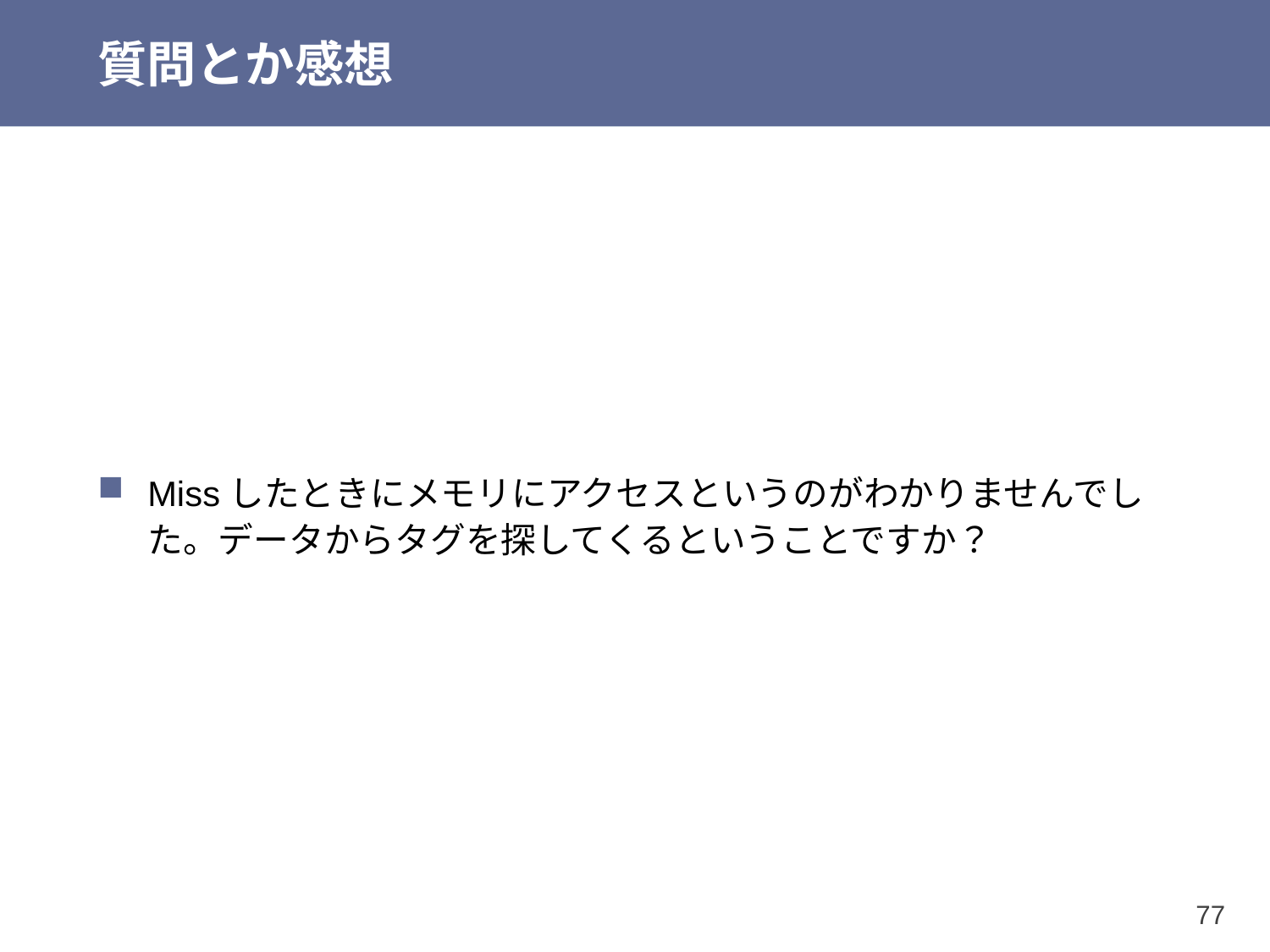

# 質問とか感想
Missしたときにメモリにアクセスというのがわかりませんでした。データからタグを探してくるということですか？